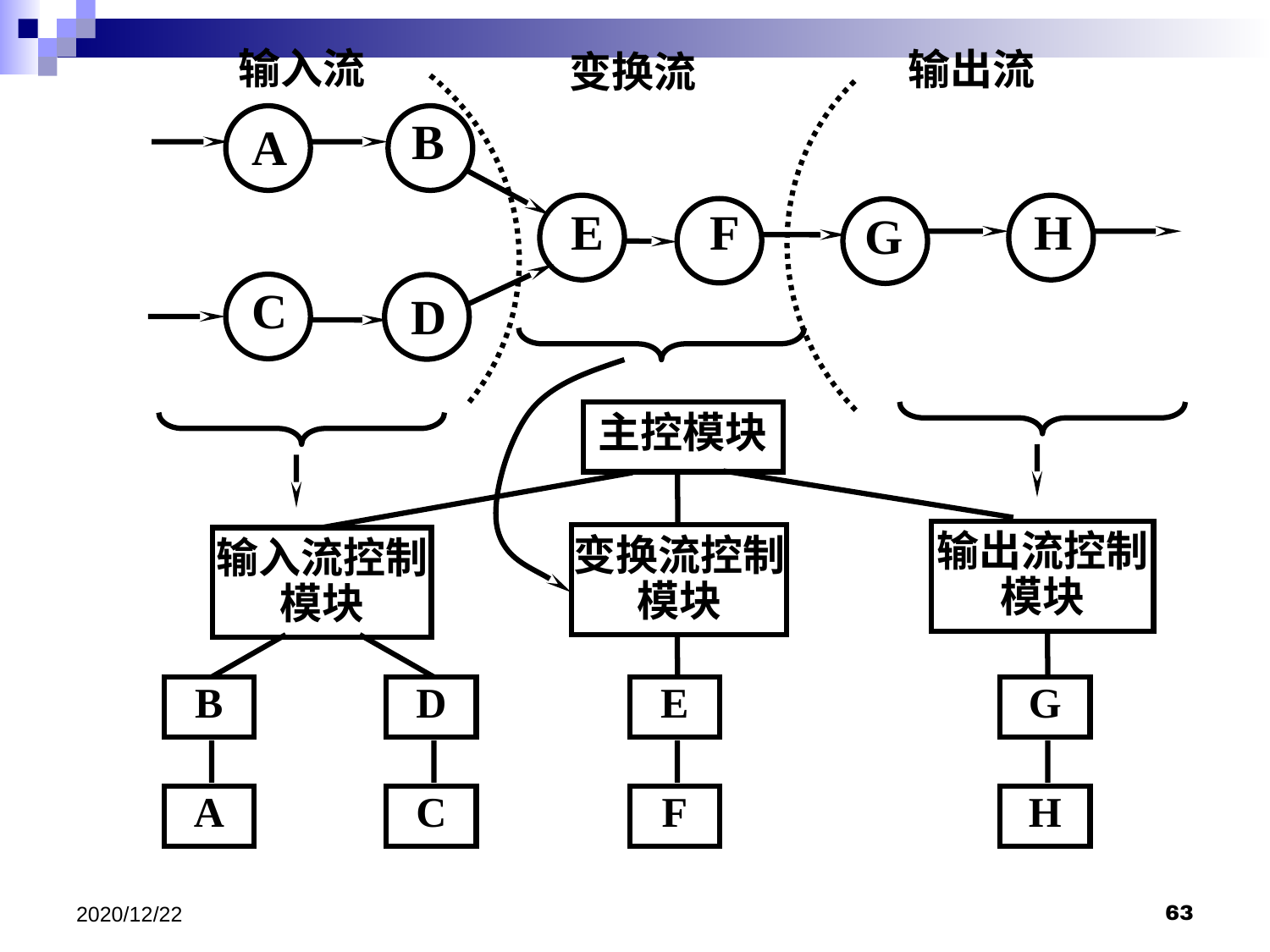

输入流
输出流
变换流

B
A

E

F
H
G

C

D

主控模块

输出流控制模块
变换流控制模块
输入流控制模块

B
D
E
G

A
C
F
H
2020/12/22
63